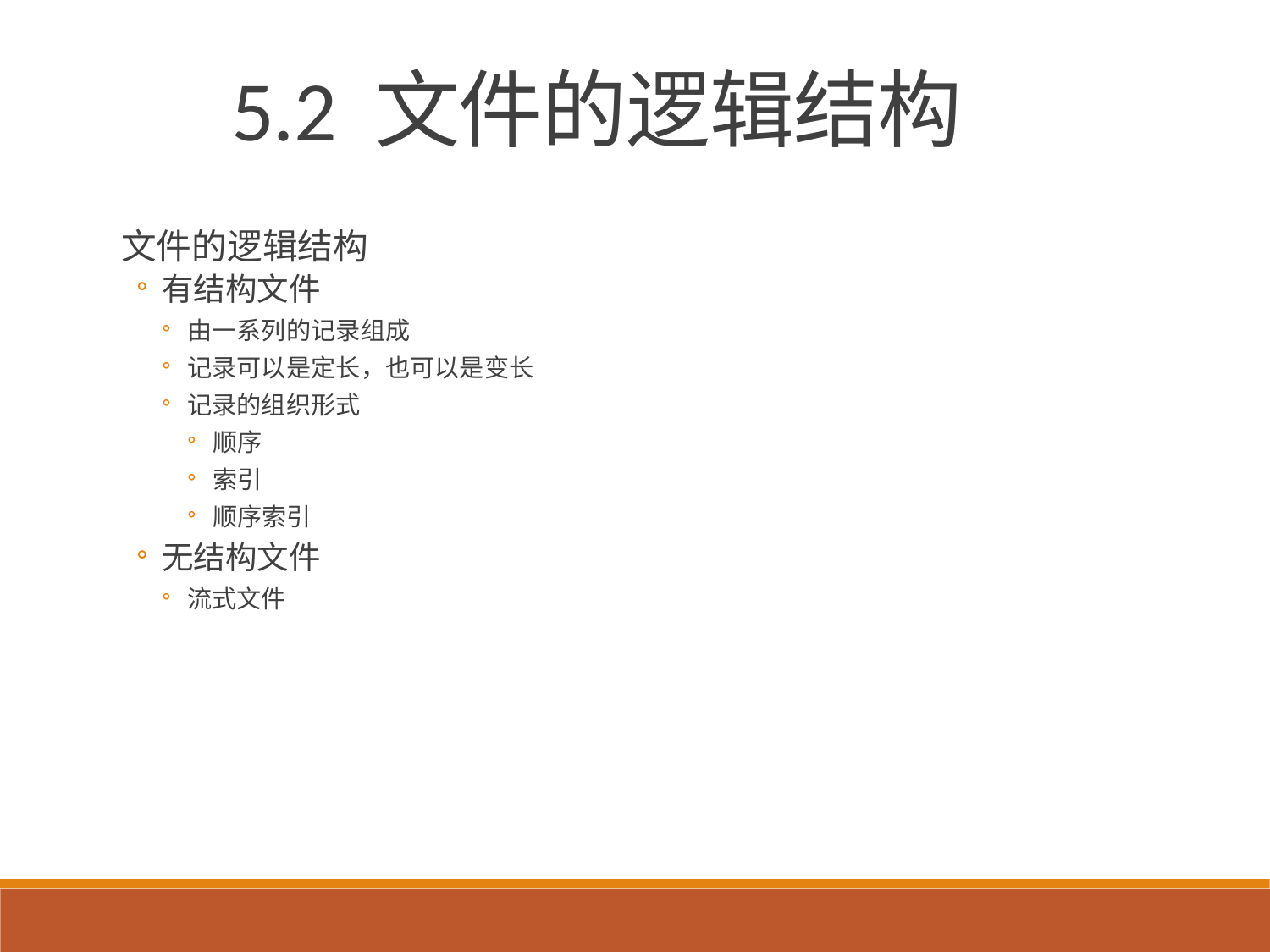

5.2 文件的逻辑结构
文件的逻辑结构
有结构文件
由一系列的记录组成
记录可以是定长，也可以是变长
记录的组织形式
顺序
索引
顺序索引
无结构文件
流式文件